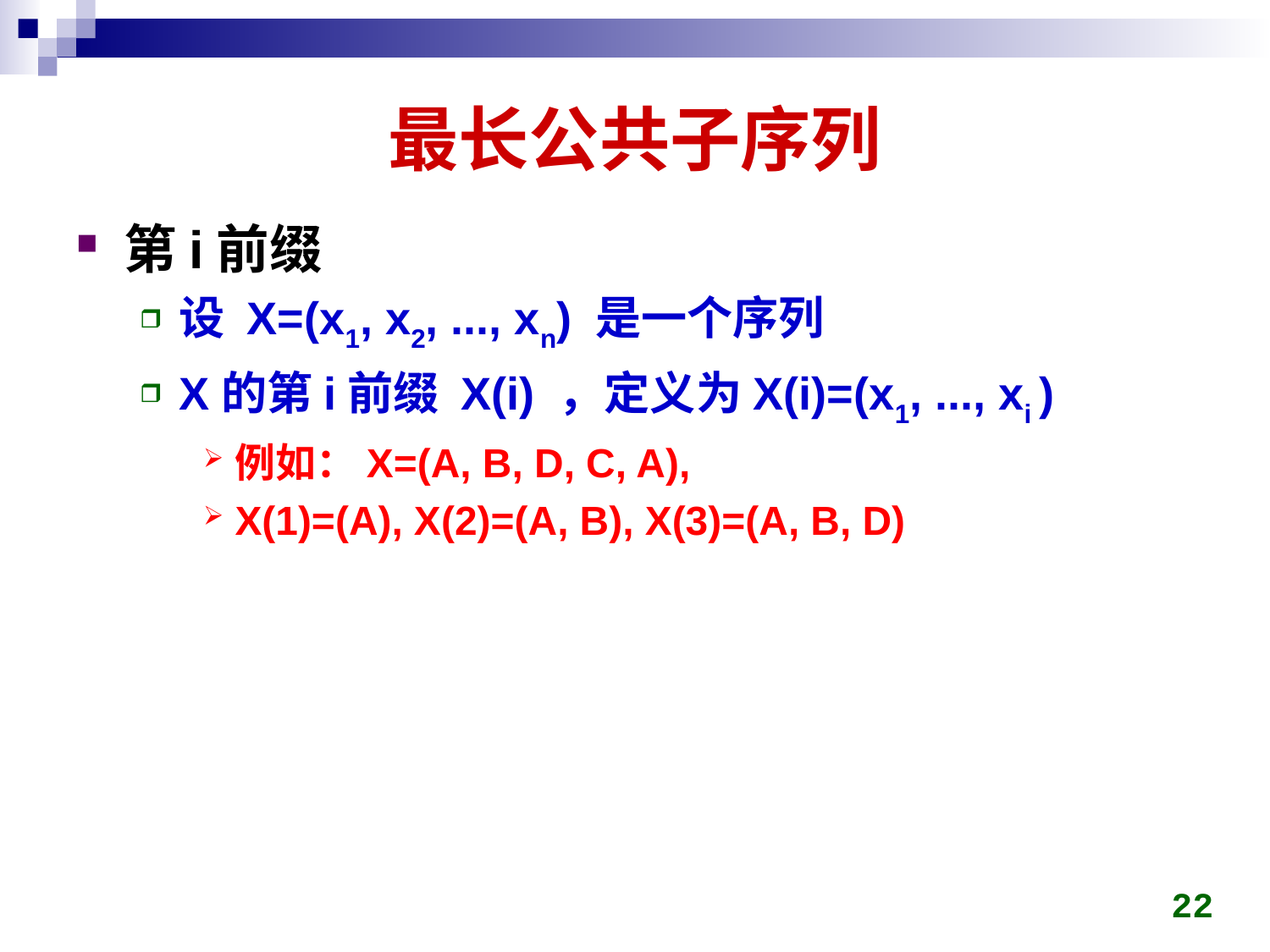

# 最长公共子序列
第i前缀
设 X=(x1, x2, ..., xn) 是一个序列
X的第i前缀 X(i) ，定义为X(i)=(x1, ..., xi )
例如：X=(A, B, D, C, A),
X(1)=(A), X(2)=(A, B), X(3)=(A, B, D)
22